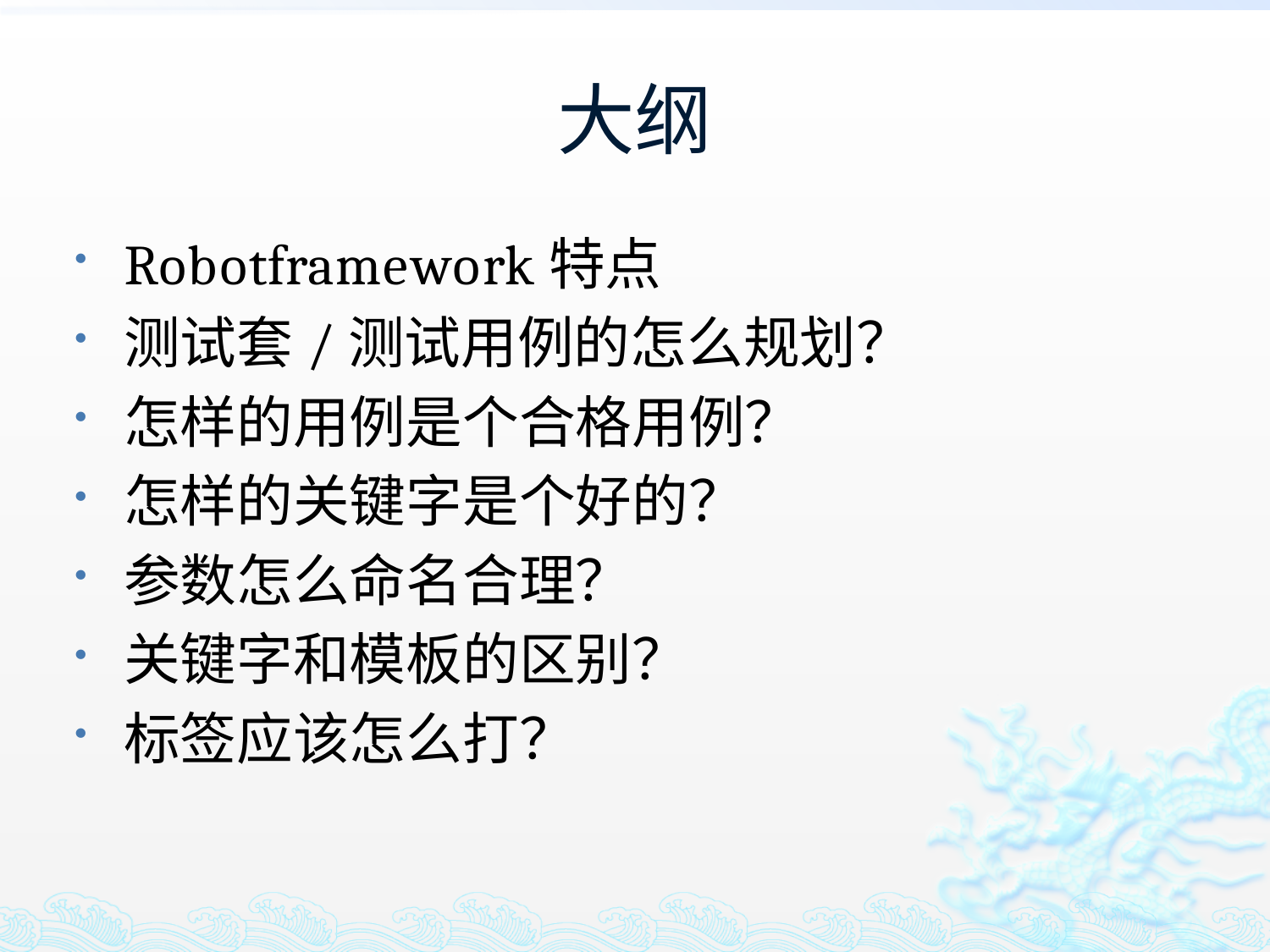

# 大纲
Robotframework特点
测试套/测试用例的怎么规划？
怎样的用例是个合格用例？
怎样的关键字是个好的？
参数怎么命名合理？
关键字和模板的区别？
标签应该怎么打？